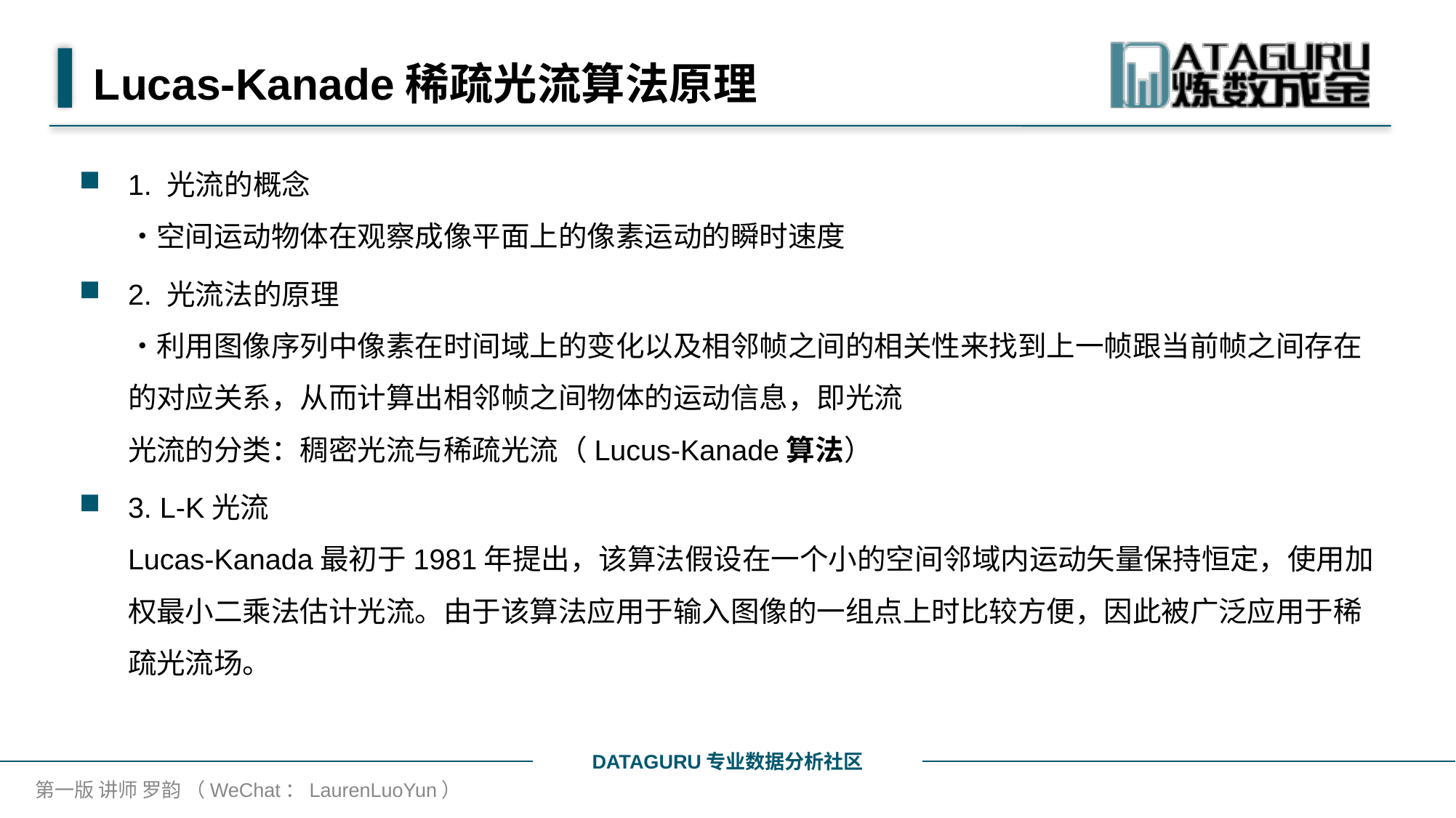

# Lucas-Kanade稀疏光流算法原理
1. 光流的概念
•空间运动物体在观察成像平面上的像素运动的瞬时速度
2. 光流法的原理
•利用图像序列中像素在时间域上的变化以及相邻帧之间的相关性来找到上一帧跟当前帧之间存在的对应关系，从而计算出相邻帧之间物体的运动信息，即光流
光流的分类：稠密光流与稀疏光流（Lucus-Kanade算法）
3. L-K光流
Lucas-Kanada最初于1981年提出，该算法假设在一个小的空间邻域内运动矢量保持恒定，使用加权最小二乘法估计光流。由于该算法应用于输入图像的一组点上时比较方便，因此被广泛应用于稀疏光流场。